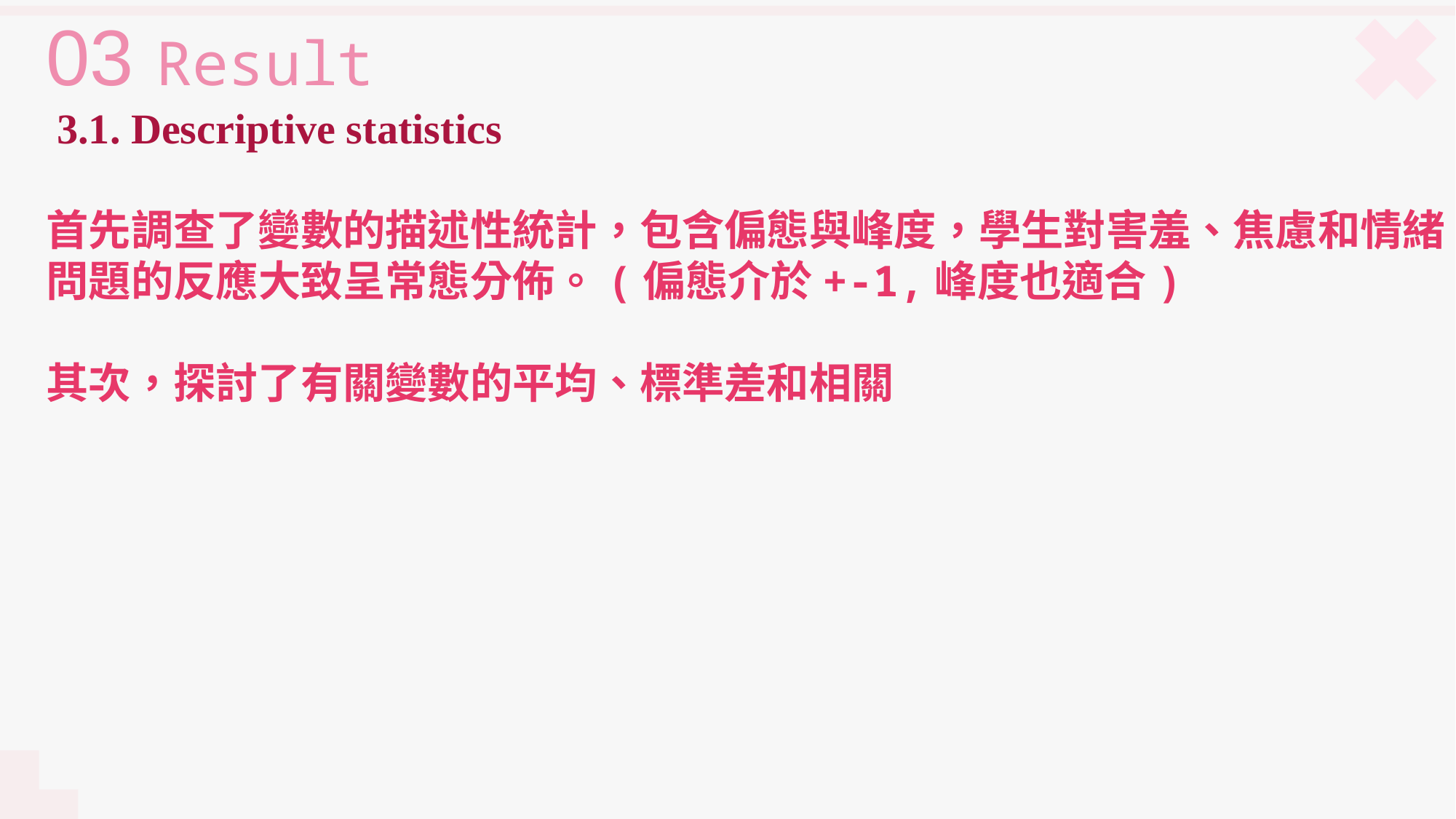

03 Result
 3.1. Descriptive statistics

首先調查了變數的描述性統計，包含偏態與峰度，學生對害羞、焦慮和情緒
問題的反應大致呈常態分佈。(偏態介於+-1,峰度也適合)

其次，探討了有關變數的平均、標準差和相關